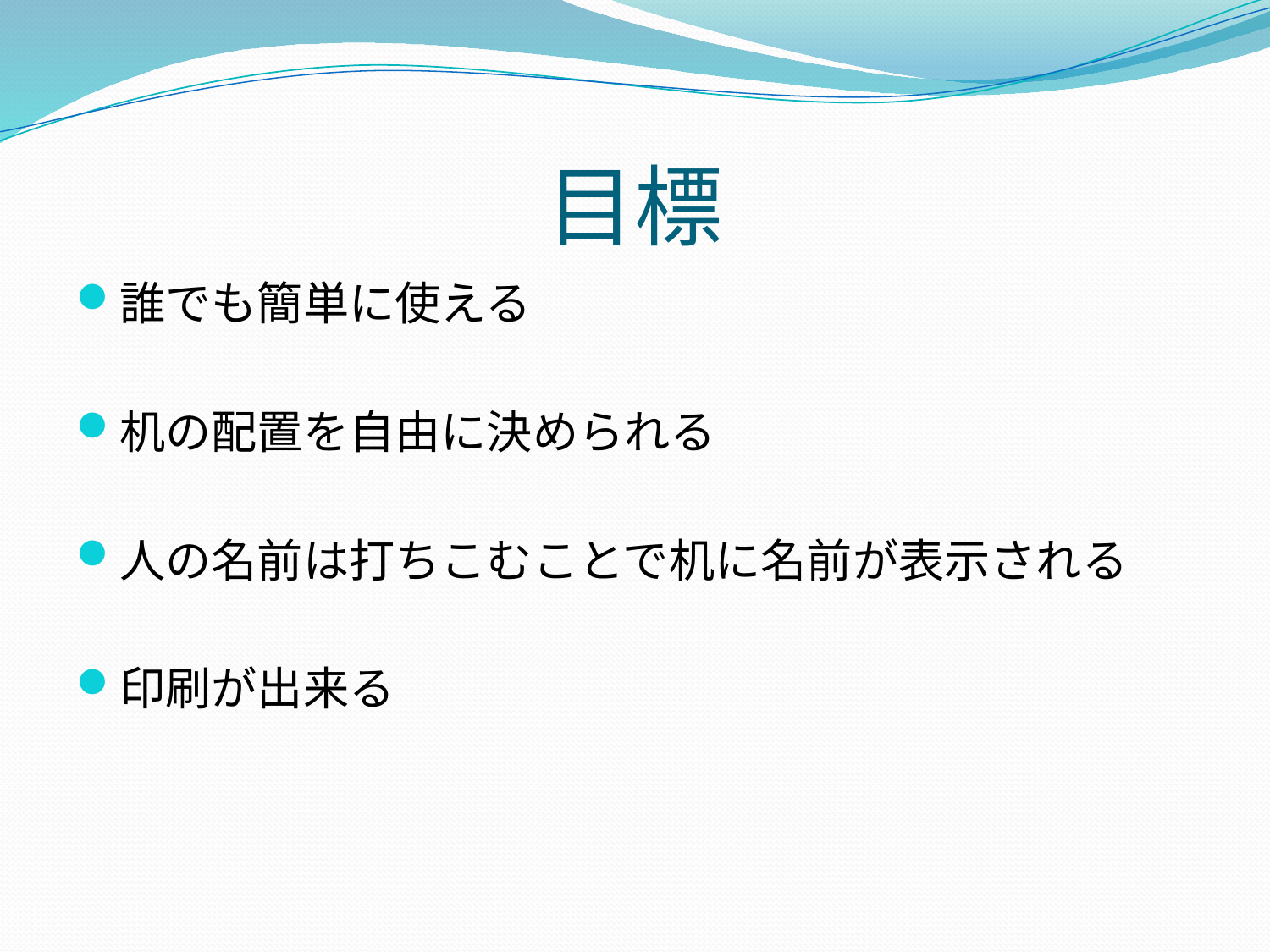

# 目標
誰でも簡単に使える

机の配置を自由に決められる

人の名前は打ちこむことで机に名前が表示される

印刷が出来る